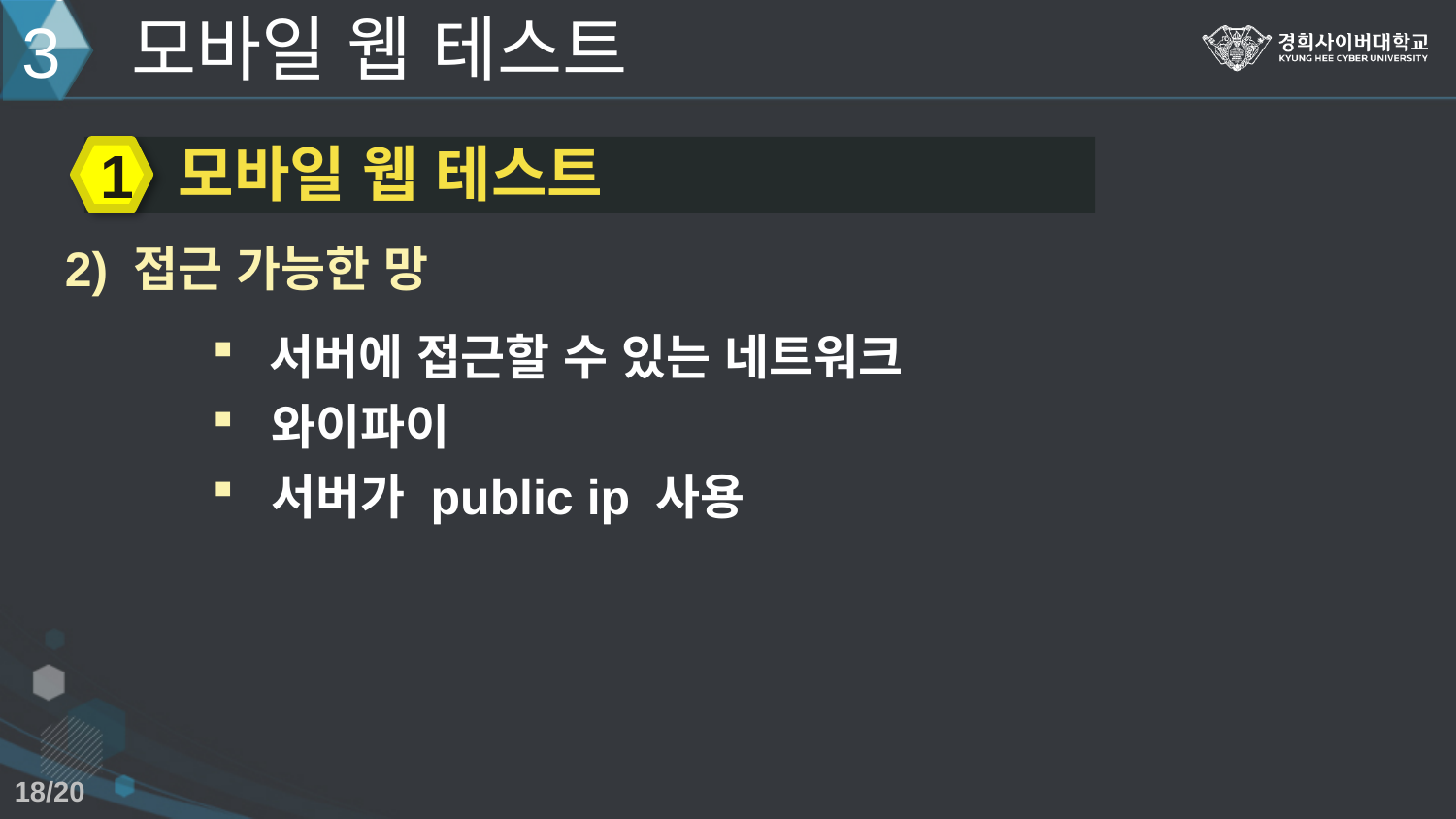

모바일 웹 테스트
3
모바일 웹 테스트

1
2) 접근 가능한 망
 서버에 접근할 수 있는 네트워크
 와이파이
 서버가 public ip 사용